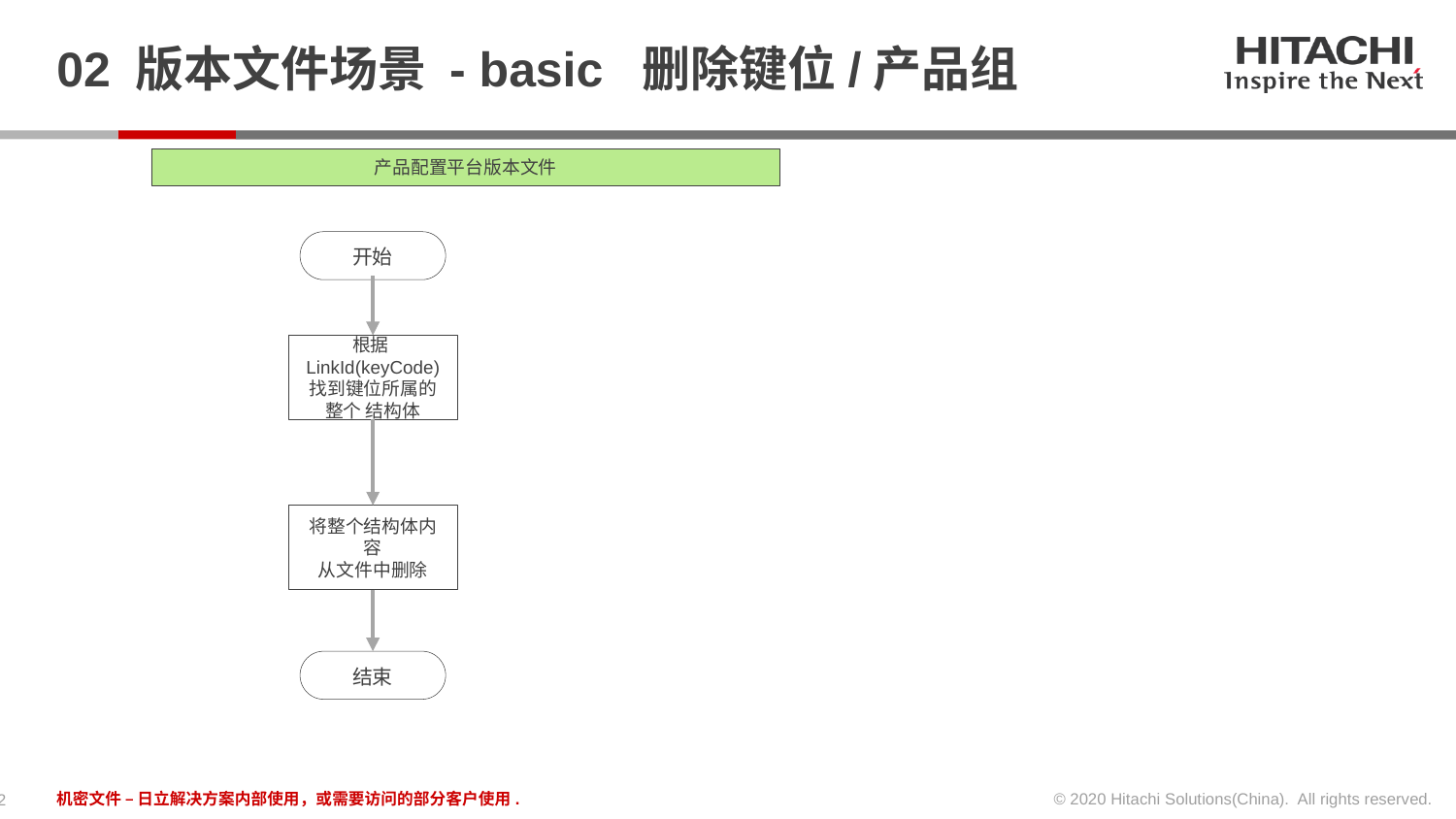

产品配置平台版本文件
# 02 版本文件场景 - basic  删除键位/产品组

开始
根据LinkId(keyCode)
找到键位所属的整个 结构体
将整个结构体内容
从文件中删除

结束